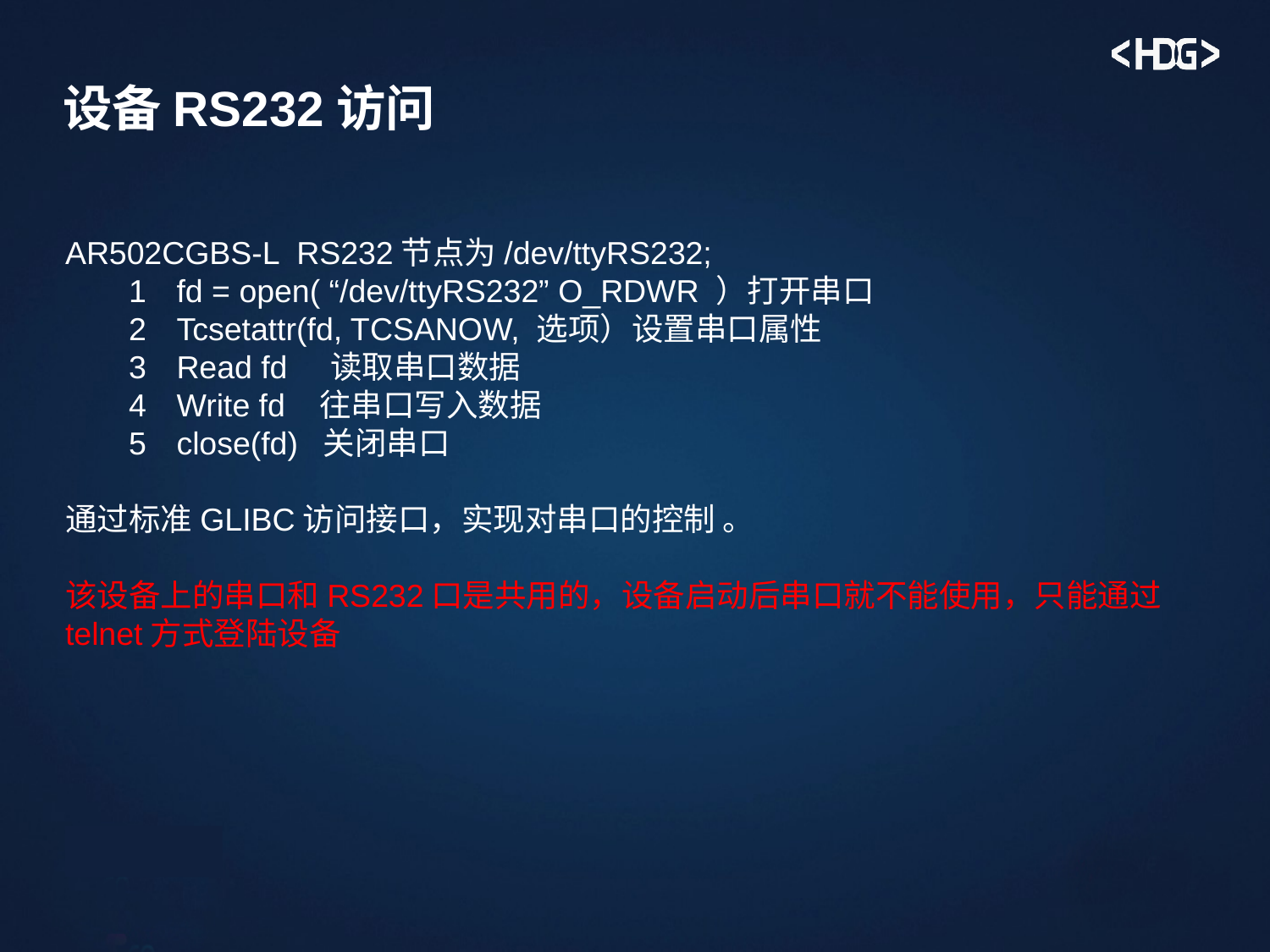

# 设备RS232访问
AR502CGBS-L  RS232节点为/dev/ttyRS232;
fd = open( “/dev/ttyRS232” O_RDWR ）打开串口
Tcsetattr(fd, TCSANOW, 选项）设置串口属性
Read fd    读取串口数据
Write fd   往串口写入数据
close(fd)  关闭串口

通过标准GLIBC访问接口，实现对串口的控制 。

该设备上的串口和RS232口是共用的，设备启动后串口就不能使用，只能通过telnet方式登陆设备